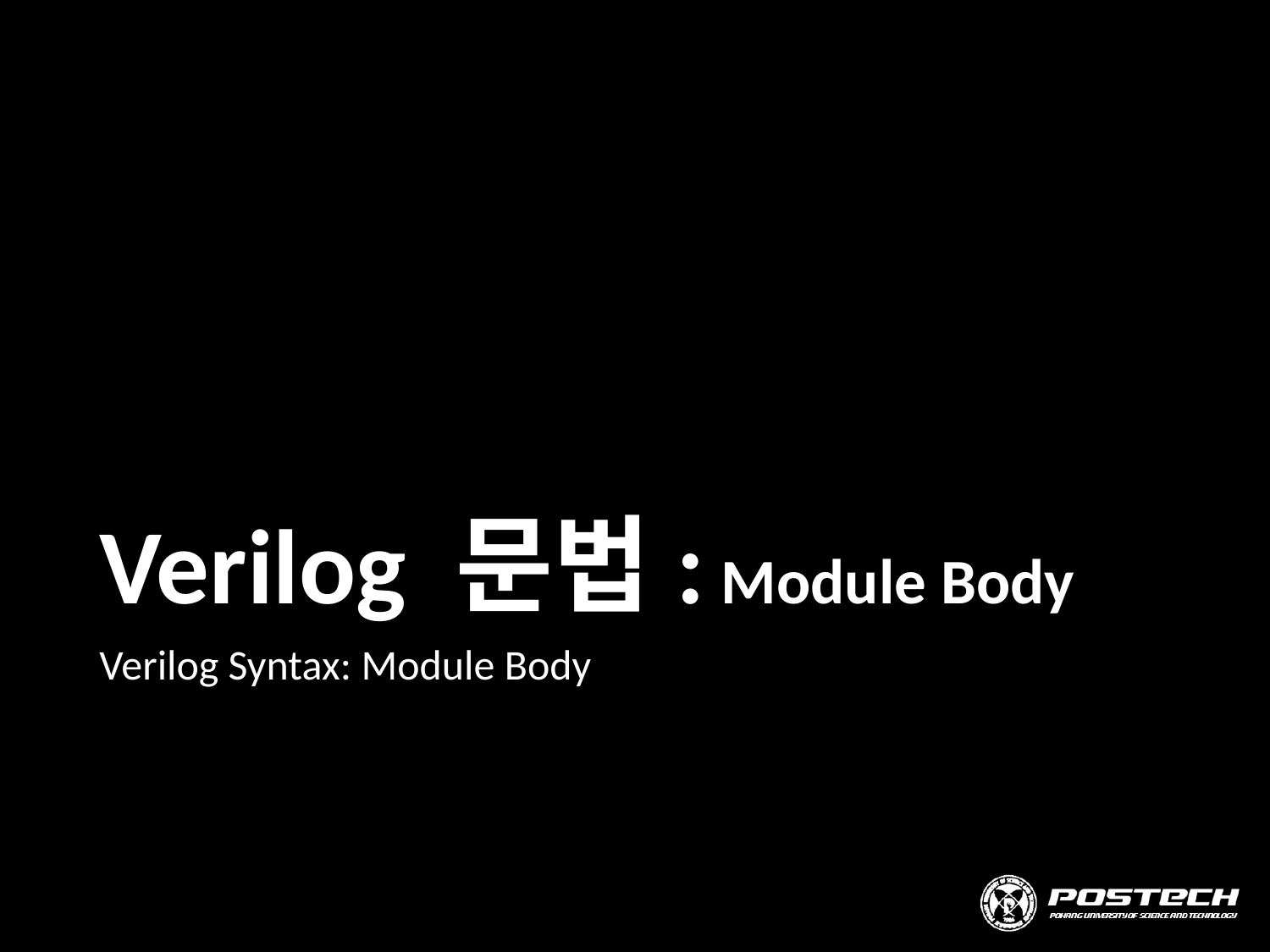

# Verilog 문법: Module Body
Verilog Syntax: Module Body